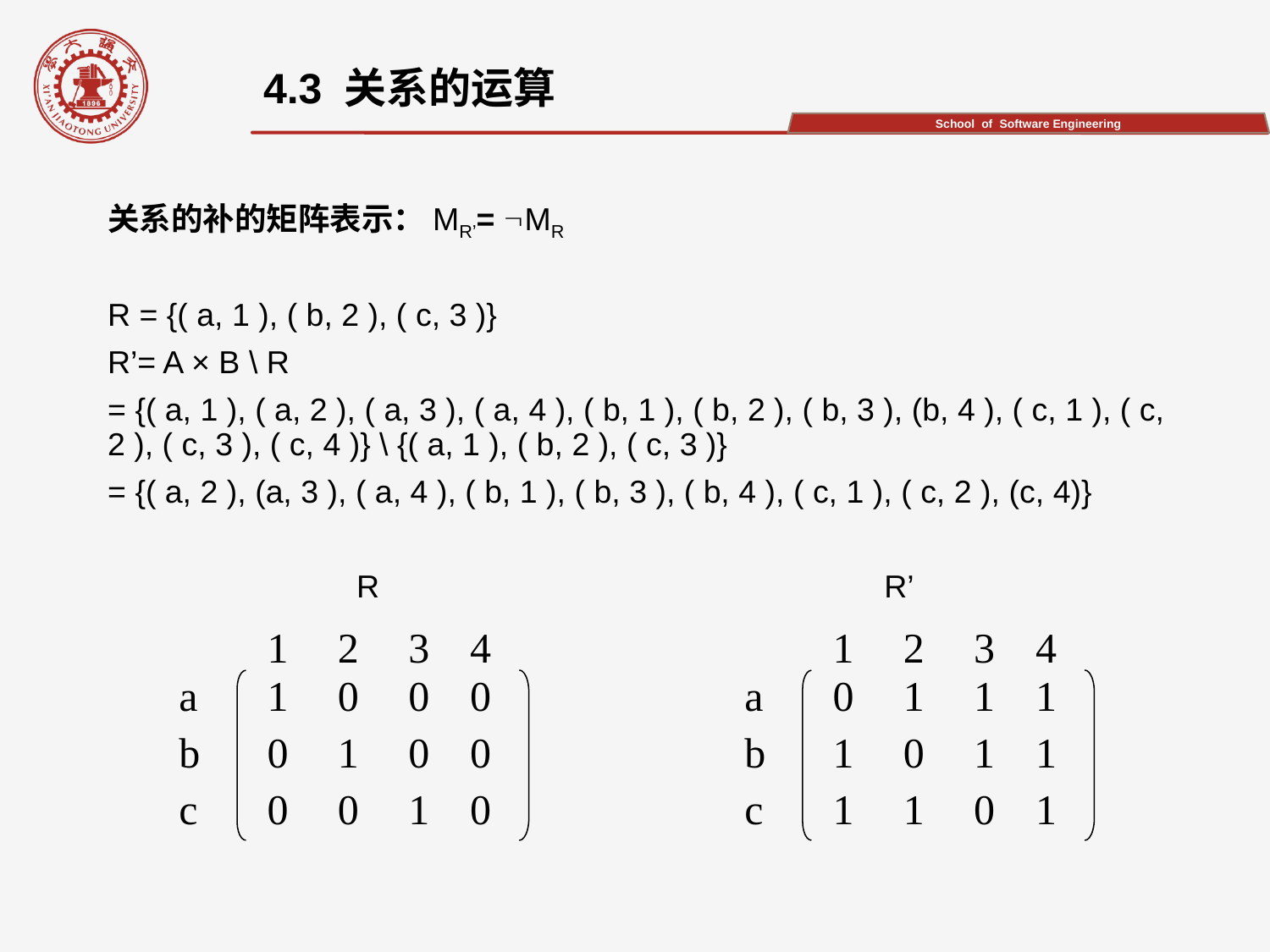

4.3 关系的运算
关系的补的矩阵表示：MR’= ¬MR

R = {( a, 1 ), ( b, 2 ), ( c, 3 )}
R’= A × B \ R
= {( a, 1 ), ( a, 2 ), ( a, 3 ), ( a, 4 ), ( b, 1 ), ( b, 2 ), ( b, 3 ), (b, 4 ), ( c, 1 ), ( c, 2 ), ( c, 3 ), ( c, 4 )} \ {( a, 1 ), ( b, 2 ), ( c, 3 )}
= {( a, 2 ), (a, 3 ), ( a, 4 ), ( b, 1 ), ( b, 3 ), ( b, 4 ), ( c, 1 ), ( c, 2 ), (c, 4)}

                            R                                                         R’
1
2
3
4
a
1
0
0
0

b
0
1
0
0
c
0
0
1
0
1
2
3
4
a
0
1
1
1

b
1
0
1
1
c
1
1
0
1